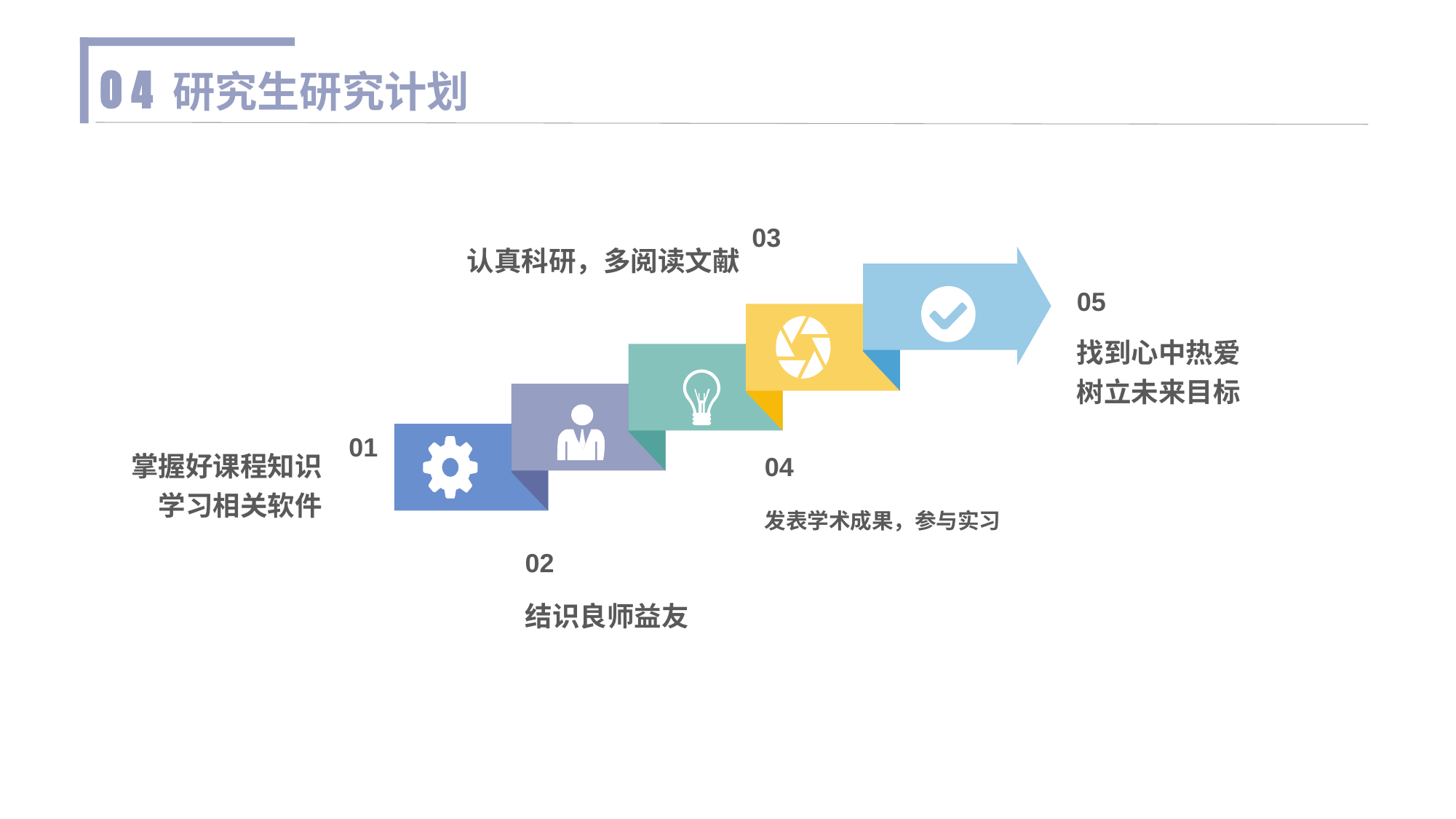

# 0 4 研究生研究计划

03
认真科研，多阅读文献

05
找到心中热爱
树立未来目标

01
掌握好课程知识
学习相关软件

04
发表学术成果，参与实习

02
结识良师益友